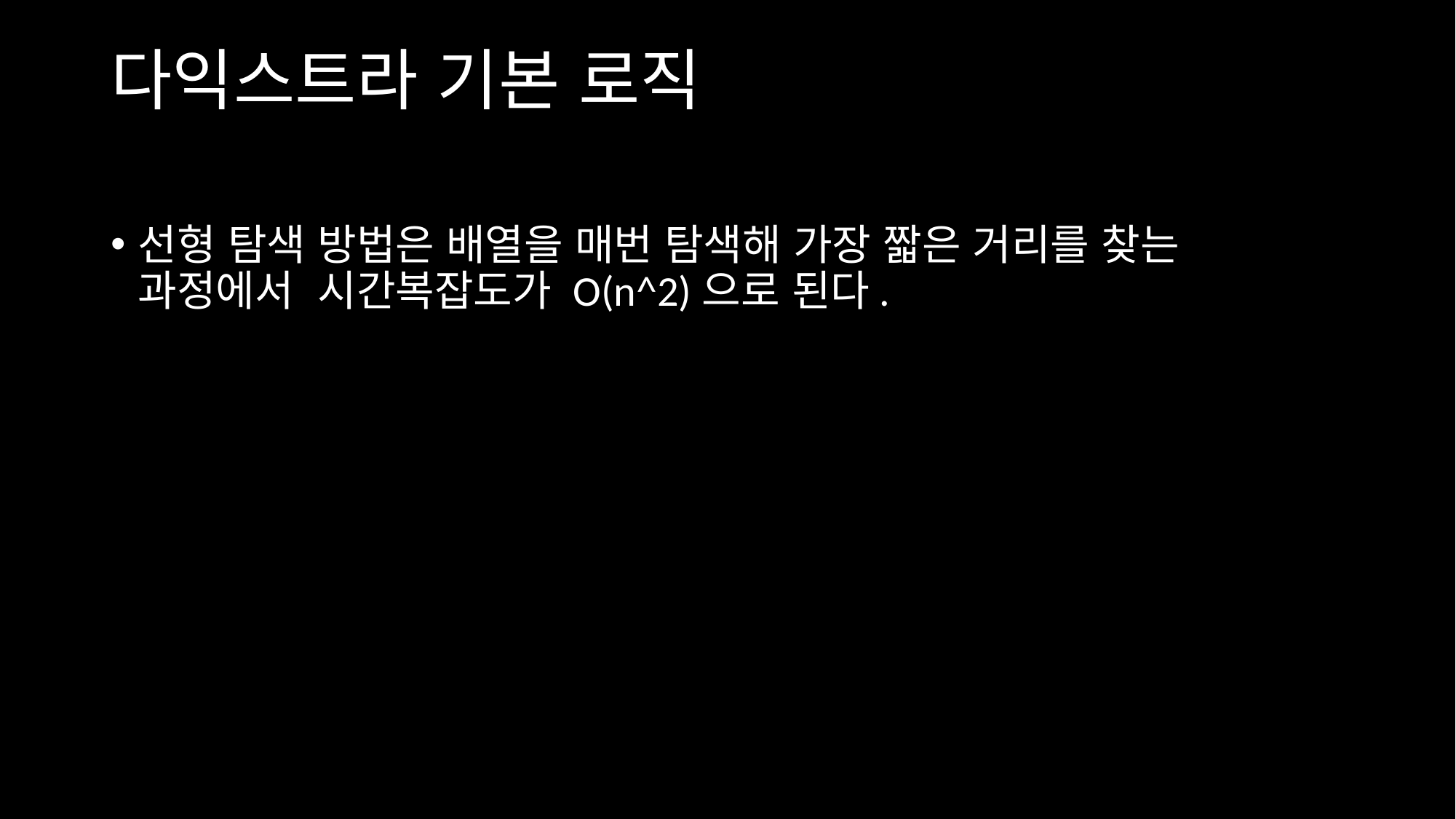

# 다익스트라 기본 로직
선형 탐색 방법은 배열을 매번 탐색해 가장 짧은 거리를 찾는 과정에서  시간복잡도가 O(n^2)으로 된다.